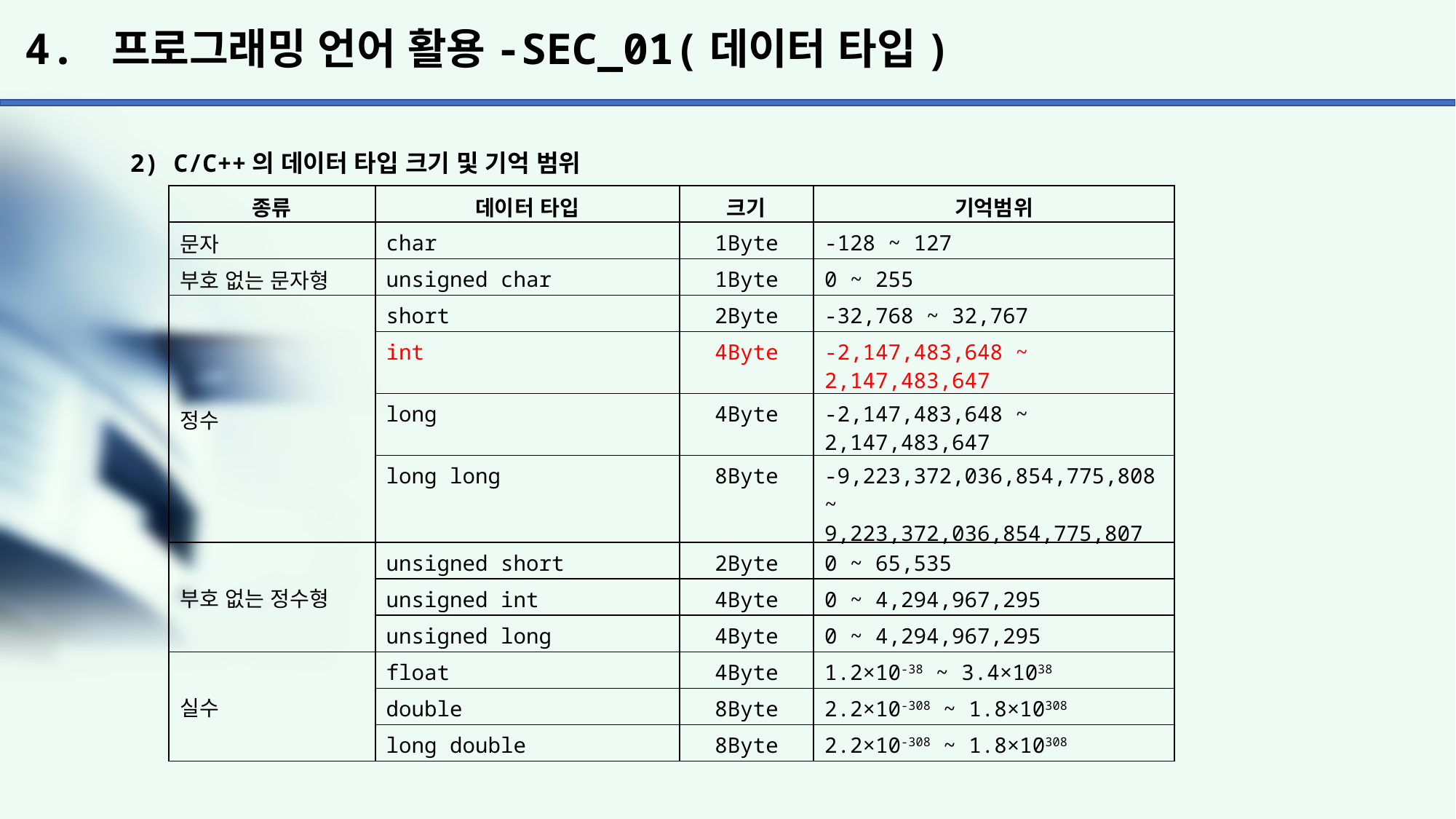

# 4. 프로그래밍 언어 활용-SEC_01(데이터 타입)
2) C/C++의 데이터 타입 크기 및 기억 범위

| 종류 | 데이터 타입 | 크기 | 기억범위 |
| --- | --- | --- | --- |
| 문자 | char | 1Byte | -128 ~ 127 |
| 부호 없는 문자형 | unsigned char | 1Byte | 0 ~ 255 |
| 정수 | short | 2Byte | -32,768 ~ 32,767 |
|  | int | 4Byte | -2,147,483,648 ~ 2,147,483,647 |
|  | long | 4Byte | -2,147,483,648 ~ 2,147,483,647 |
|  | long long | 8Byte | -9,223,372,036,854,775,808 ~ 9,223,372,036,854,775,807 |
| 부호 없는 정수형 | unsigned short | 2Byte | 0 ~ 65,535 |
|  | unsigned int | 4Byte | 0 ~ 4,294,967,295 |
|  | unsigned long | 4Byte | 0 ~ 4,294,967,295 |
| 실수 | float | 4Byte | 1.2×10-38 ~ 3.4×1038 |
|  | double | 8Byte | 2.2×10-308 ~ 1.8×10308 |
|  | long double | 8Byte | 2.2×10-308 ~ 1.8×10308 |